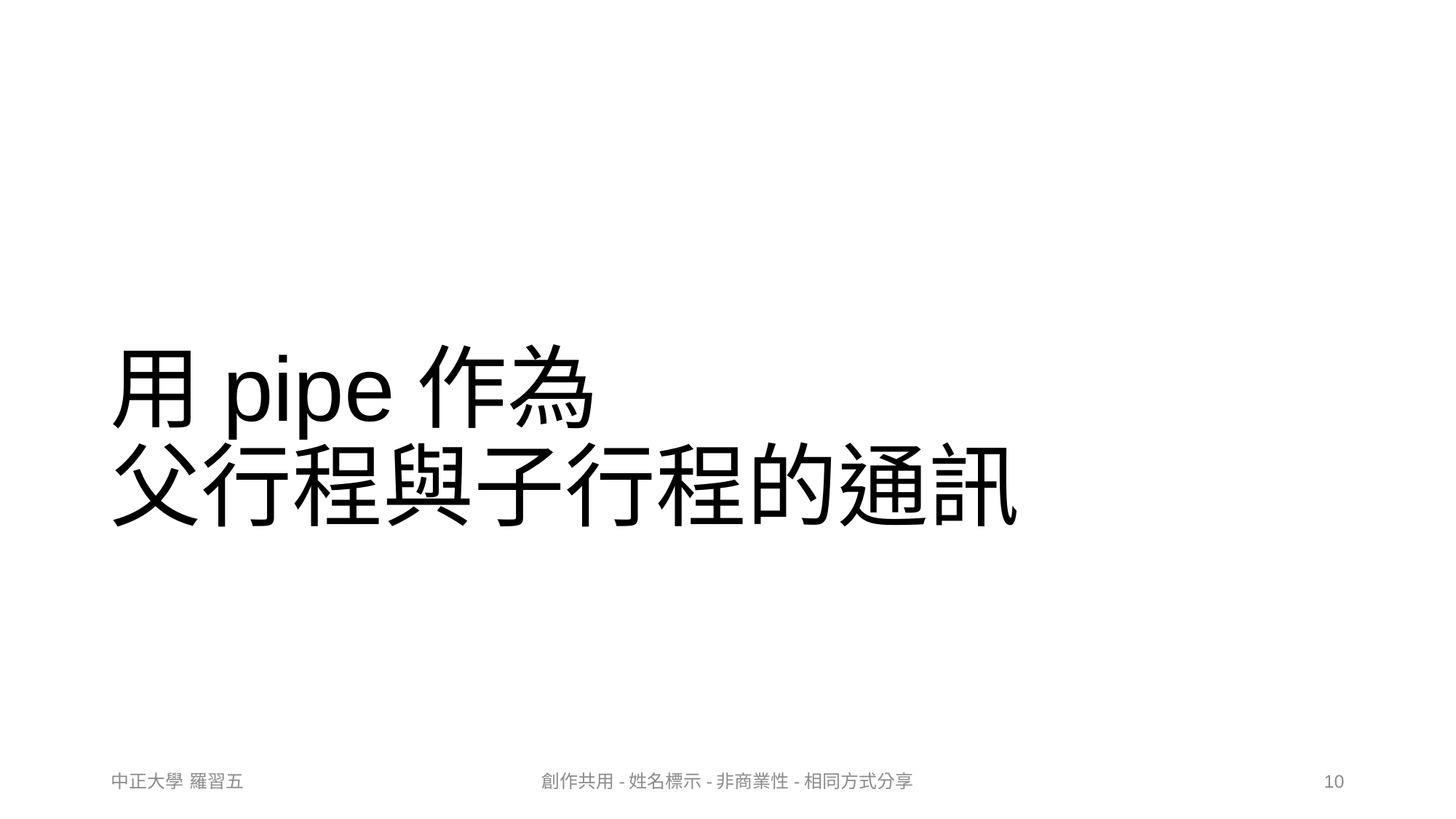

# 用pipe作為 父行程與子行程的通訊

中正大學 羅習五
創作共用-姓名標示-非商業性-相同方式分享
10